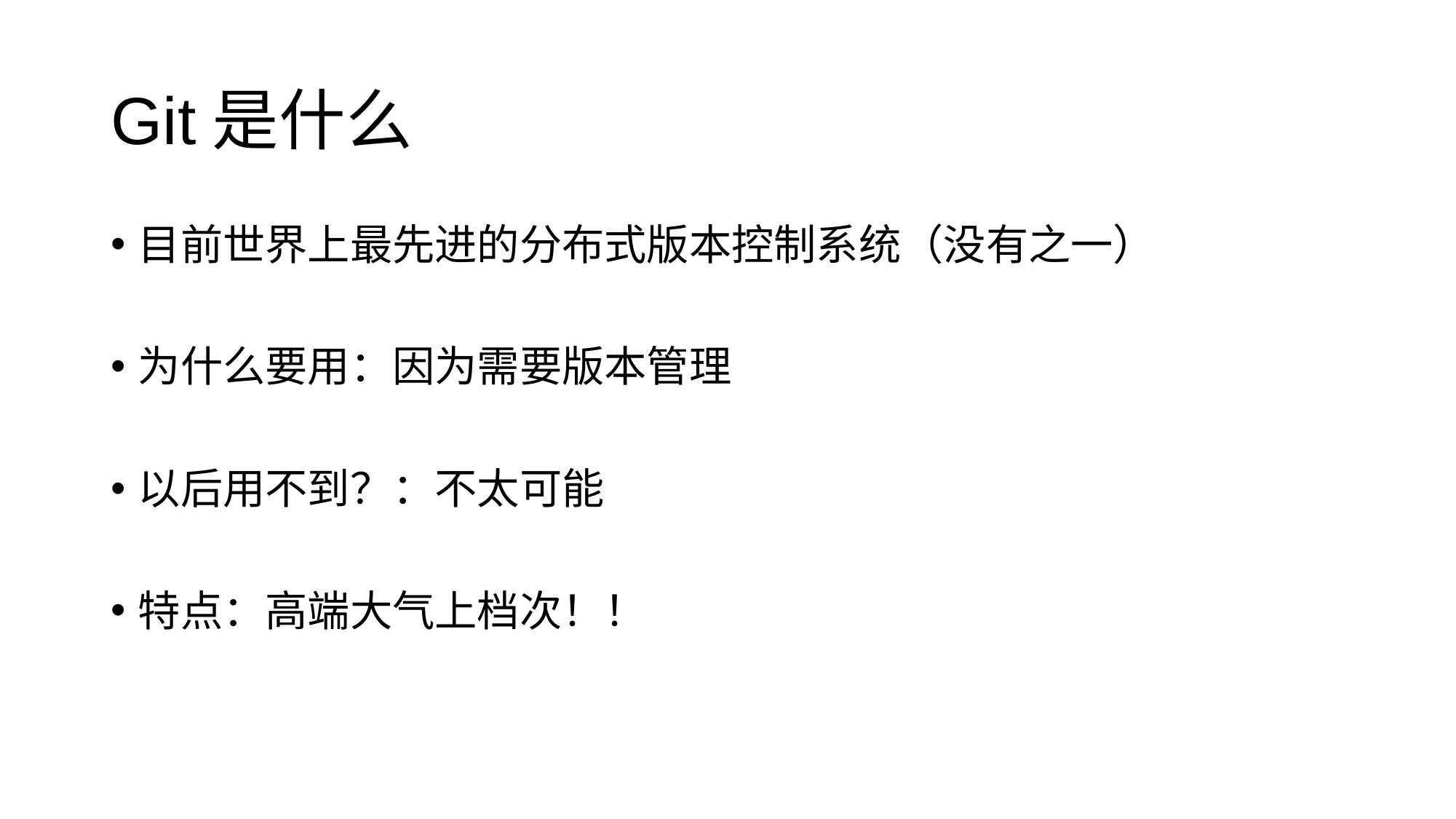

# Git是什么
目前世界上最先进的分布式版本控制系统（没有之一）

为什么要用：因为需要版本管理

以后用不到？：不太可能

特点：高端大气上档次！！